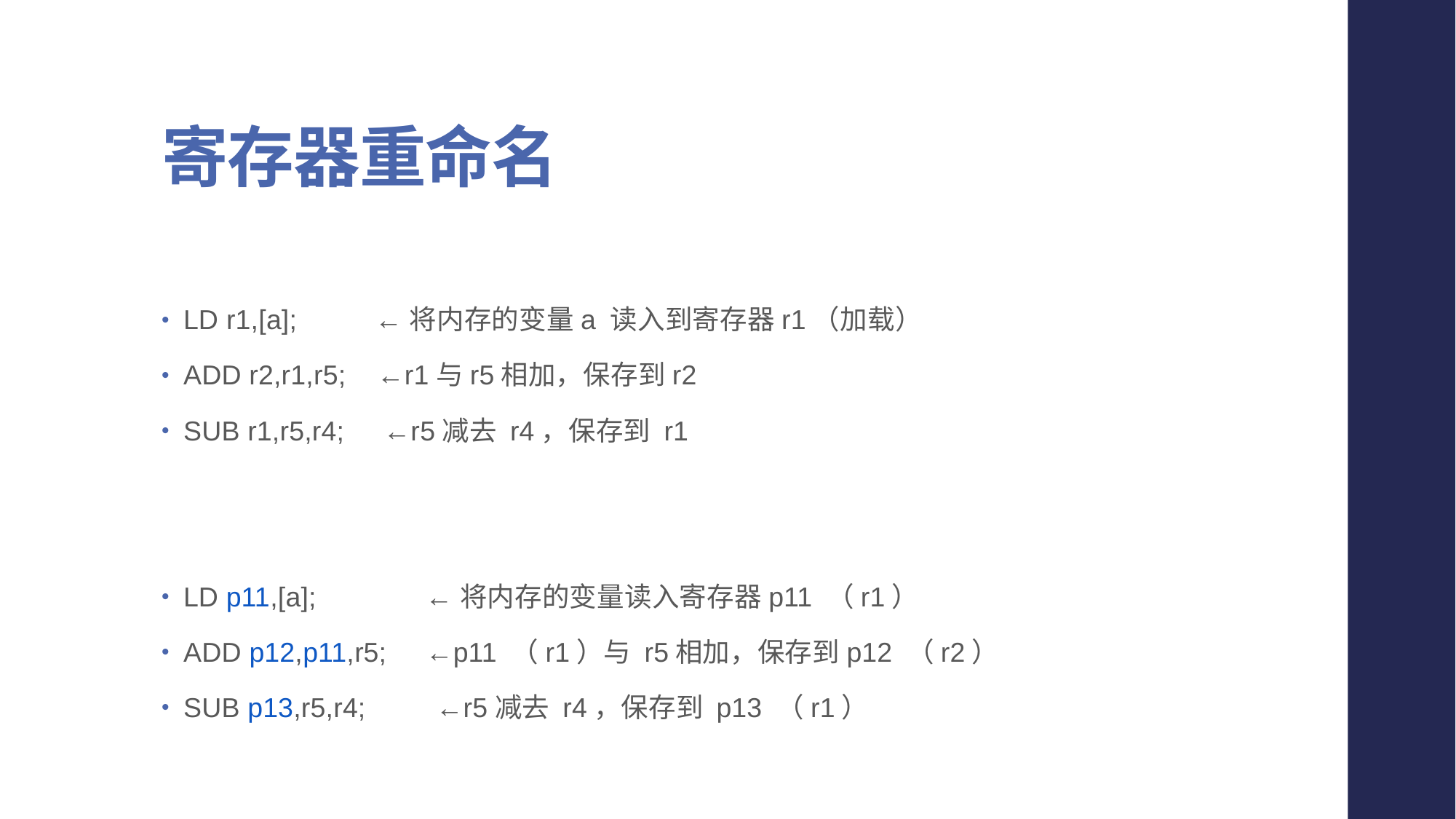

# 寄存器重命名
LD r1,[a];          ←将内存的变量a 读入到寄存器r1（加载）
ADD r2,r1,r5;    ←r1与r5相加，保存到r2
SUB r1,r5,r4;     ←r5减去 r4，保存到 r1

LD p11,[a];              ←将内存的变量读入寄存器p11 （r1）
ADD p12,p11,r5;     ←p11 （r1）与 r5相加，保存到p12 （r2）
SUB p13,r5,r4;         ←r5减去 r4，保存到 p13 （r1）